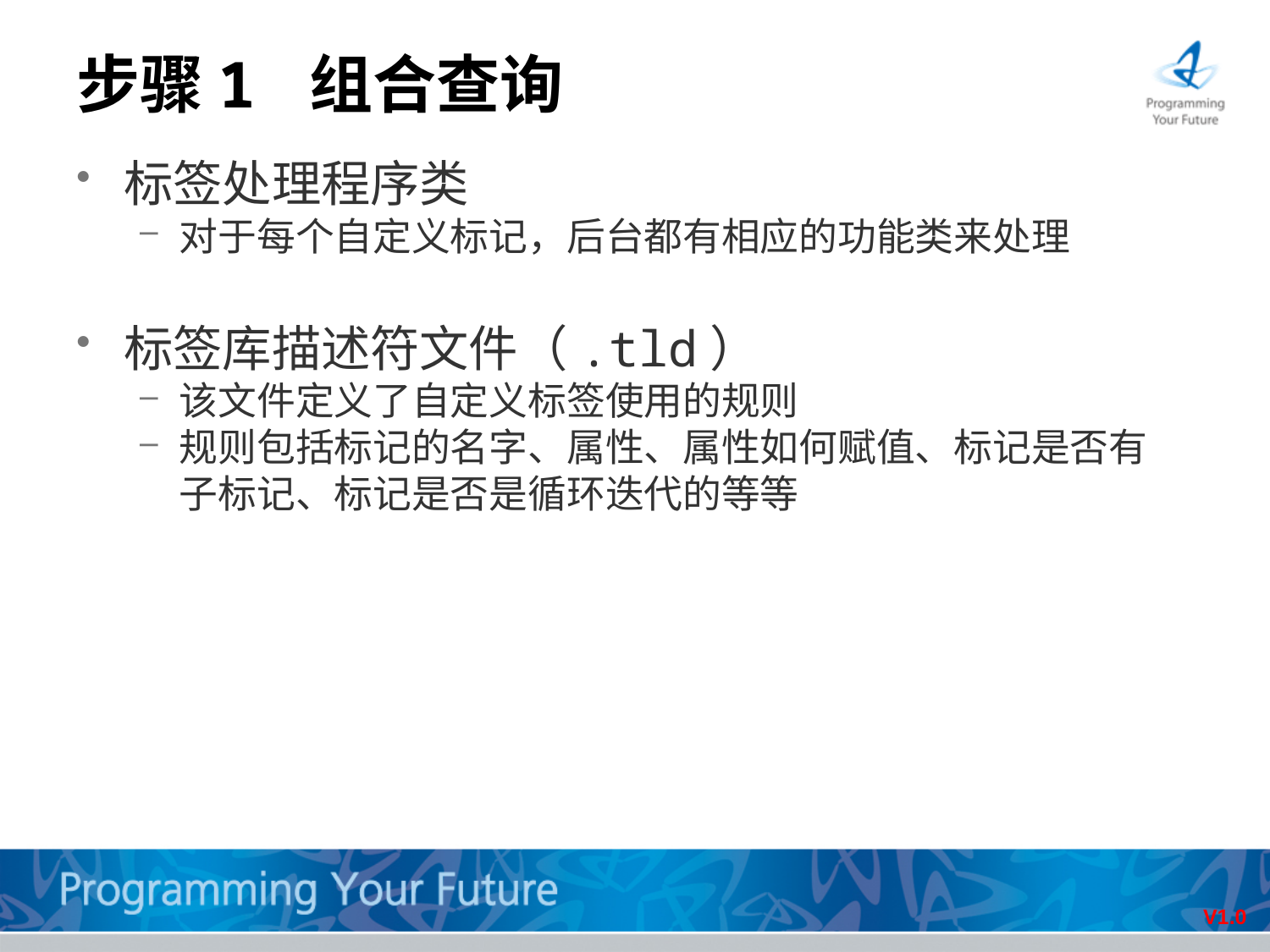

# 步骤1 组合查询
标签处理程序类
对于每个自定义标记，后台都有相应的功能类来处理

标签库描述符文件（.tld）
该文件定义了自定义标签使用的规则
规则包括标记的名字、属性、属性如何赋值、标记是否有子标记、标记是否是循环迭代的等等